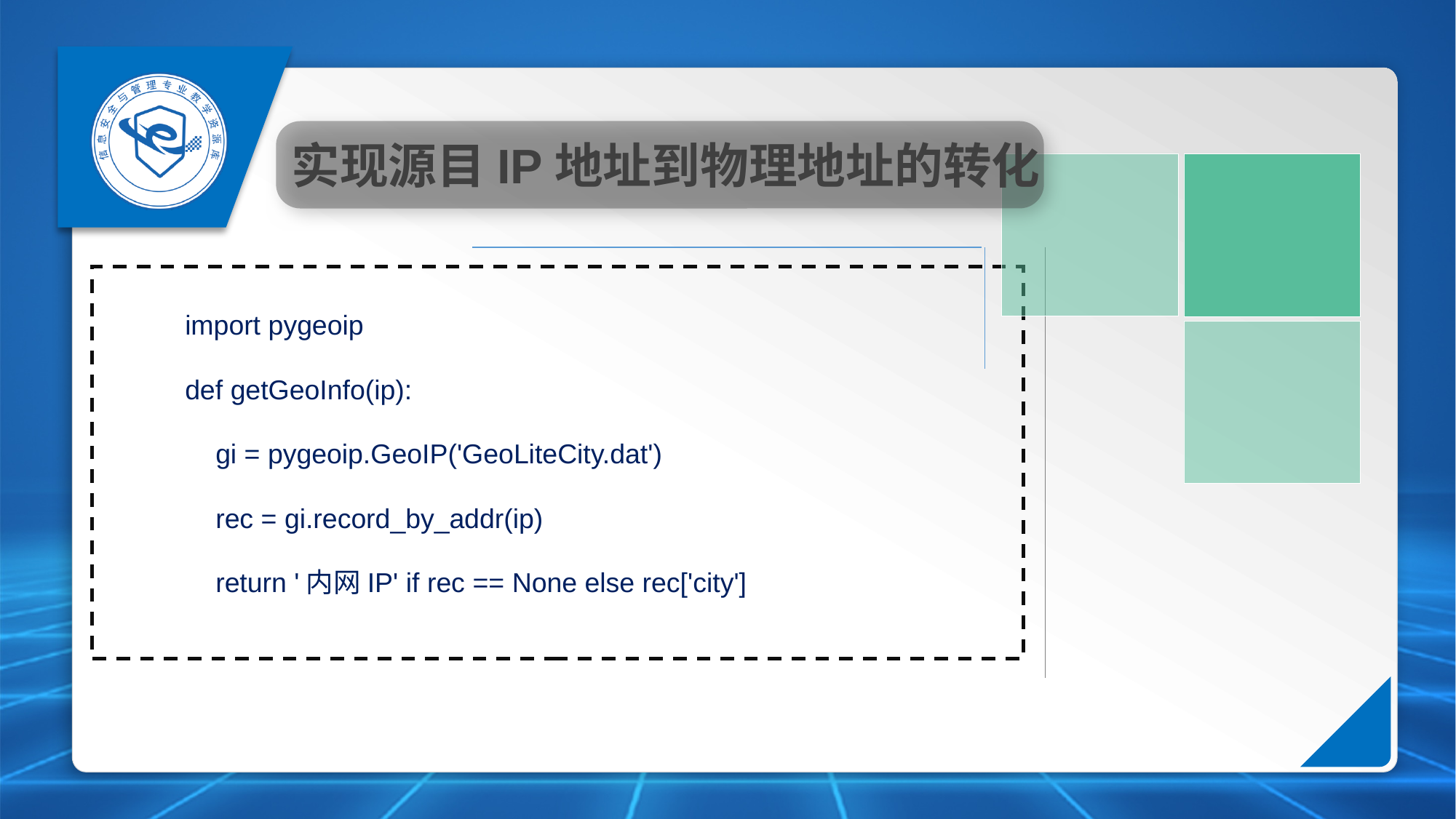

实现源目IP地址到物理地址的转化

import pygeoip
def getGeoInfo(ip):
    gi = pygeoip.GeoIP('GeoLiteCity.dat')
    rec = gi.record_by_addr(ip)
    return '内网IP' if rec == None else rec['city']